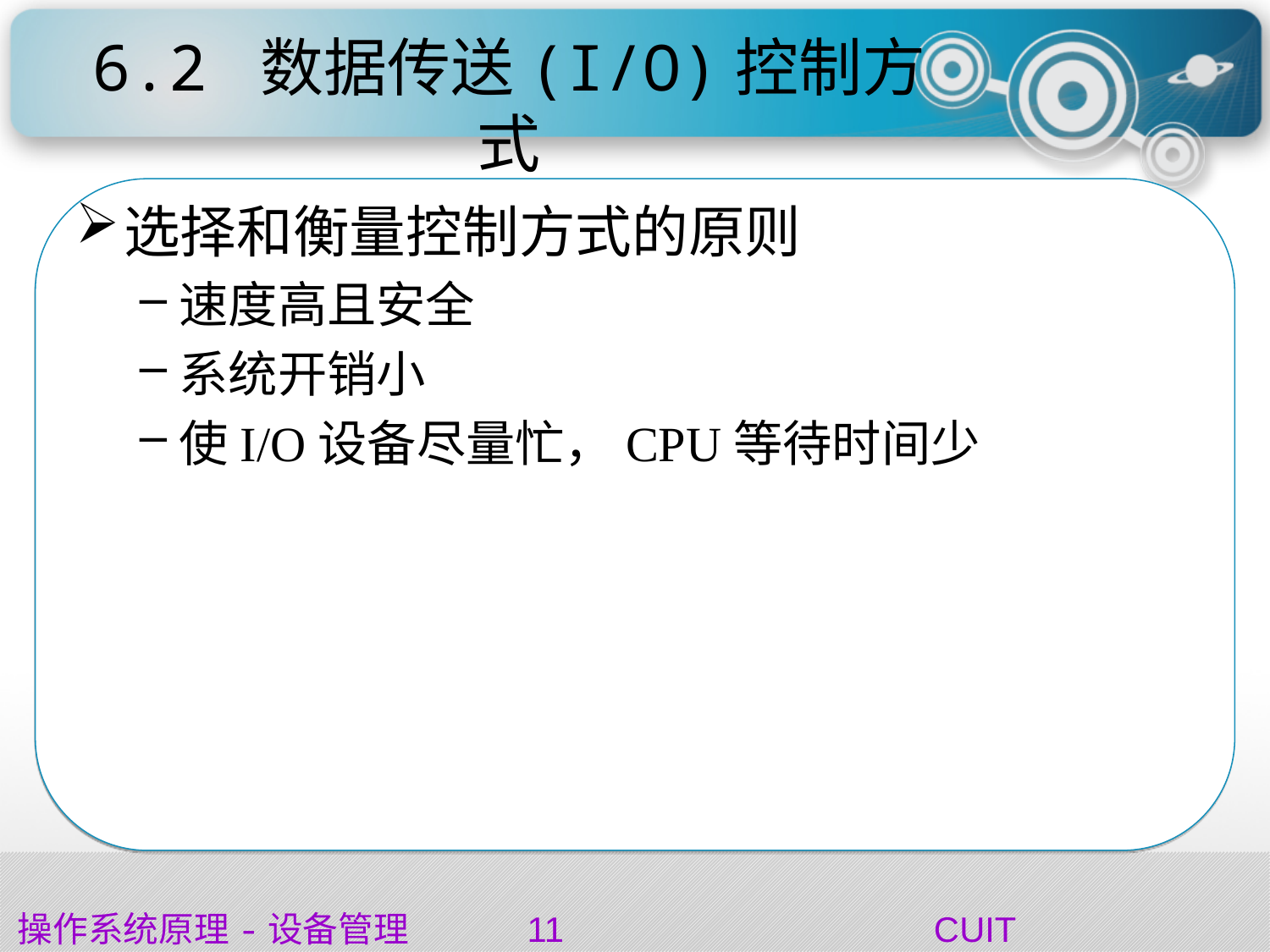

# 6.2 数据传送(I/O)控制方式
选择和衡量控制方式的原则
速度高且安全
系统开销小
使I/O设备尽量忙，CPU等待时间少